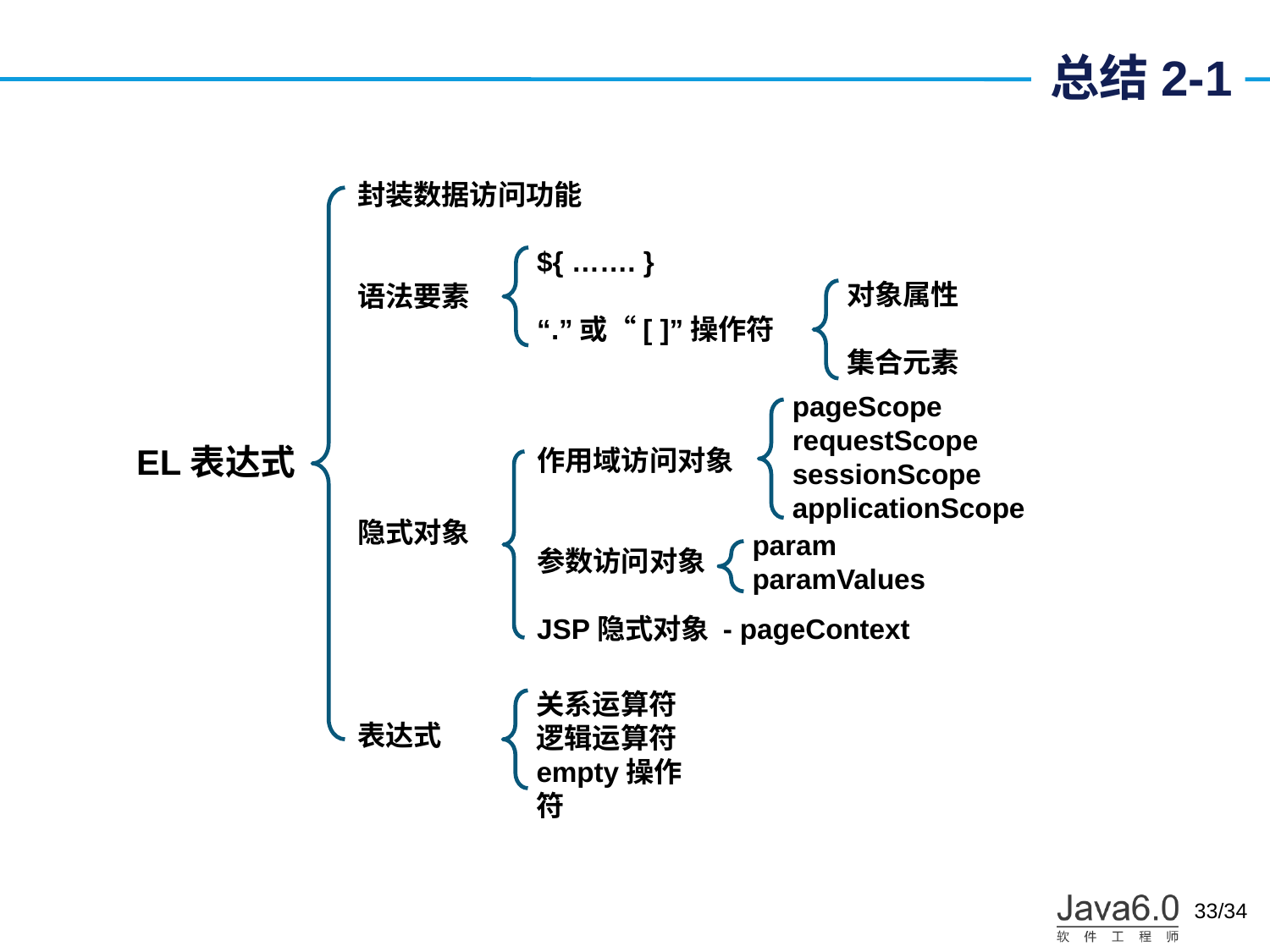

# 总结2-1

封装数据访问功能

语法要素

隐式对象

表达式

${ ……. }

“.”或“[ ]”操作符

对象属性

集合元素

pageScope
requestScope
sessionScope
applicationScope

EL表达式

作用域访问对象

参数访问对象

JSP隐式对象 - pageContext

param
paramValues

关系运算符
逻辑运算符
empty操作符

33/34